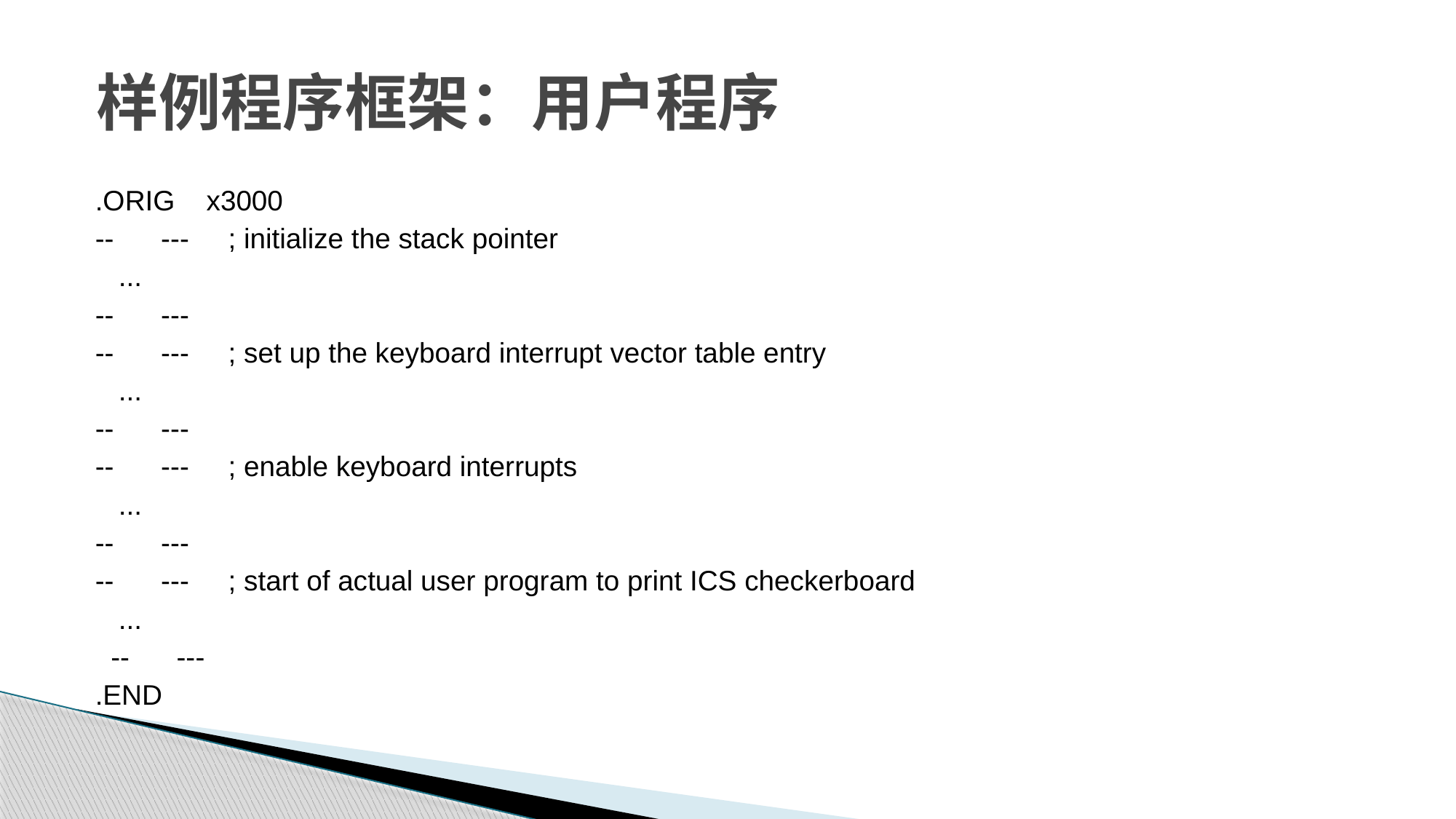

# 样例程序框架：用户程序
.ORIG    x3000
--      ---     ; initialize the stack pointer
   ...
--      ---
--      ---     ; set up the keyboard interrupt vector table entry
   ...
--      ---
--      ---     ; enable keyboard interrupts
   ...
--      ---
--      ---     ; start of actual user program to print ICS checkerboard
   ...
  --      ---
.END